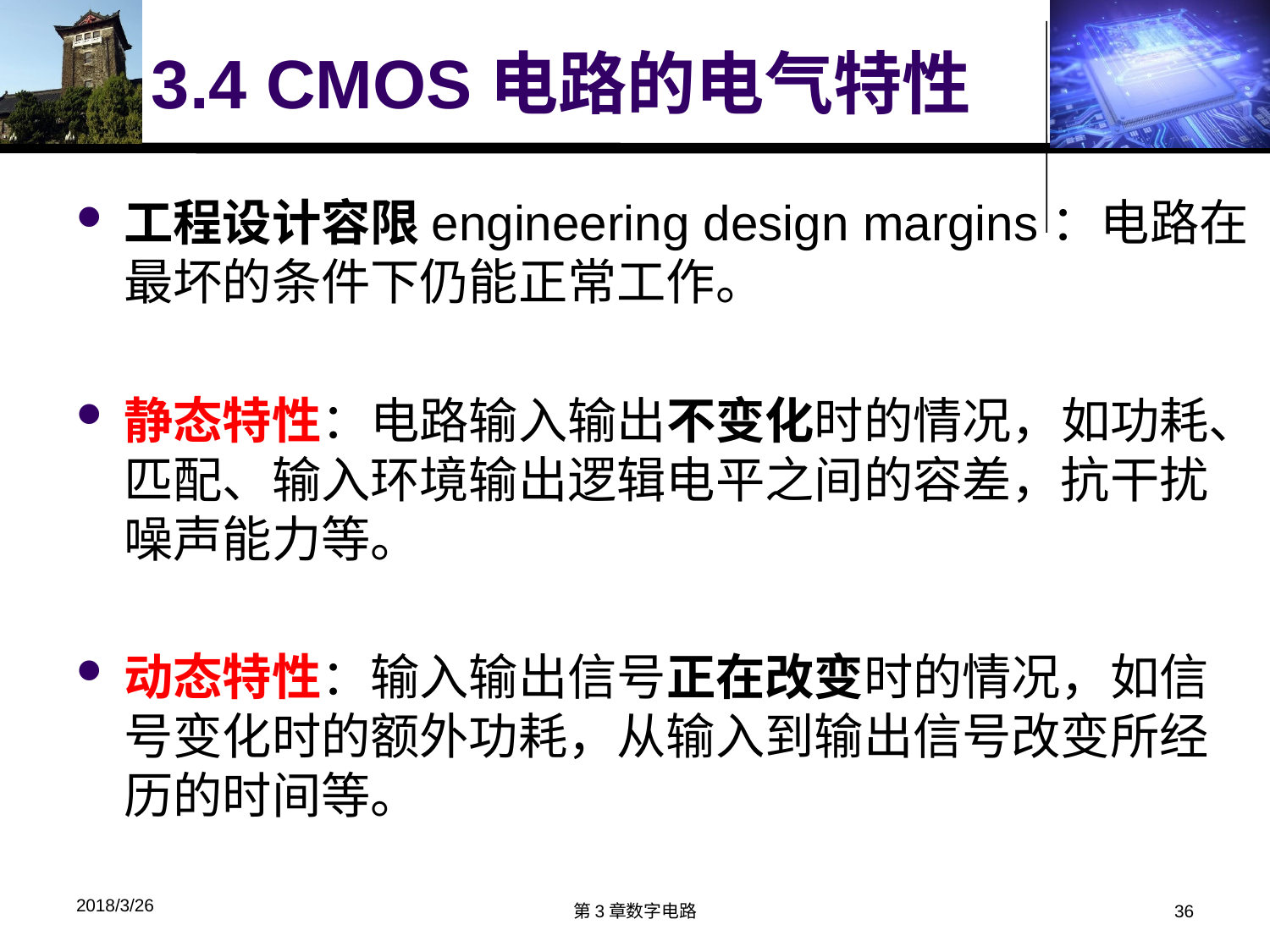

# 3.4 CMOS电路的电气特性
工程设计容限engineering design margins：电路在最坏的条件下仍能正常工作。

静态特性：电路输入输出不变化时的情况，如功耗、匹配、输入环境输出逻辑电平之间的容差，抗干扰噪声能力等。

动态特性：输入输出信号正在改变时的情况，如信号变化时的额外功耗，从输入到输出信号改变所经历的时间等。
2018/3/26
第3章数字电路
36